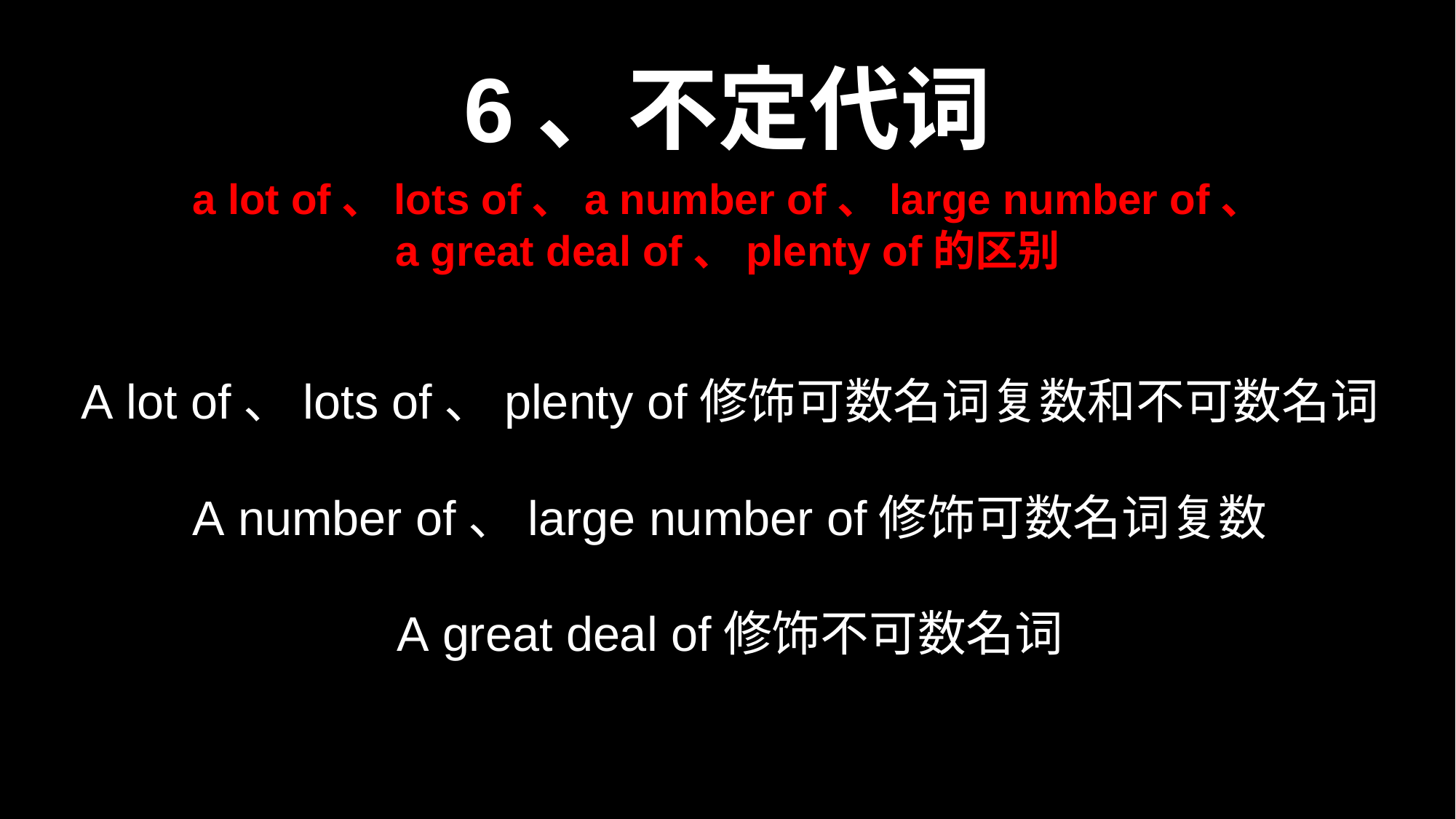

6、不定代词
a lot of、lots of、a number of、large number of、
a great deal of、plenty of的区别
A lot of、lots of、plenty of修饰可数名词复数和不可数名词

A number of、large number of修饰可数名词复数

A great deal of修饰不可数名词